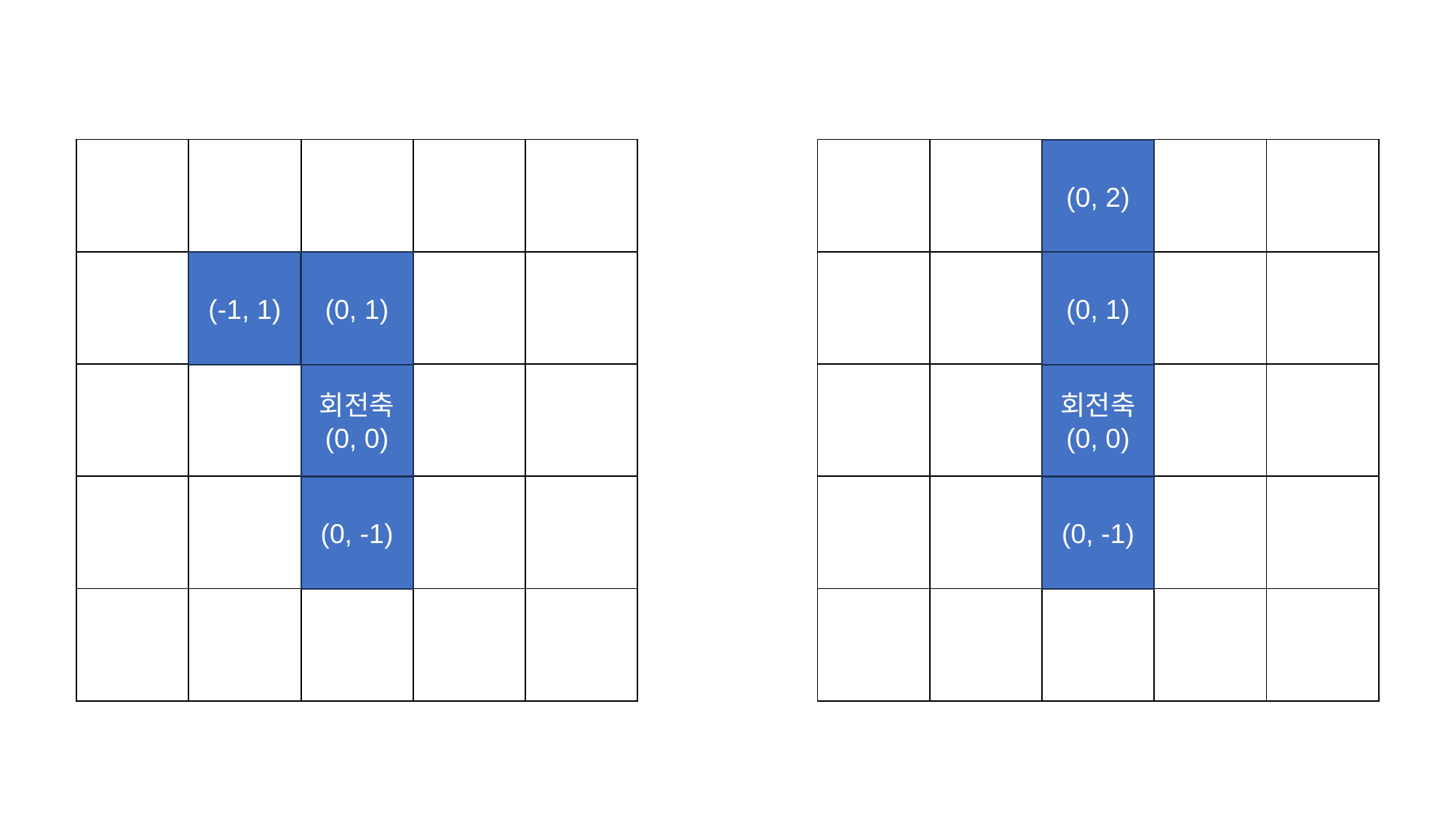

|  |  |  |  |  |
| --- | --- | --- | --- | --- |
|  |  |  |  |  |
|  |  |  |  |  |
|  |  |  |  |  |
|  |  |  |  |  |
|  |  |  |  |  |
| --- | --- | --- | --- | --- |
|  |  |  |  |  |
|  |  |  |  |  |
|  |  |  |  |  |
|  |  |  |  |  |
(0, 2)
(-1, 1)
(0, 1)
(0, 1)
회전축
(0, 0)
회전축
(0, 0)
(0, -1)
(0, -1)